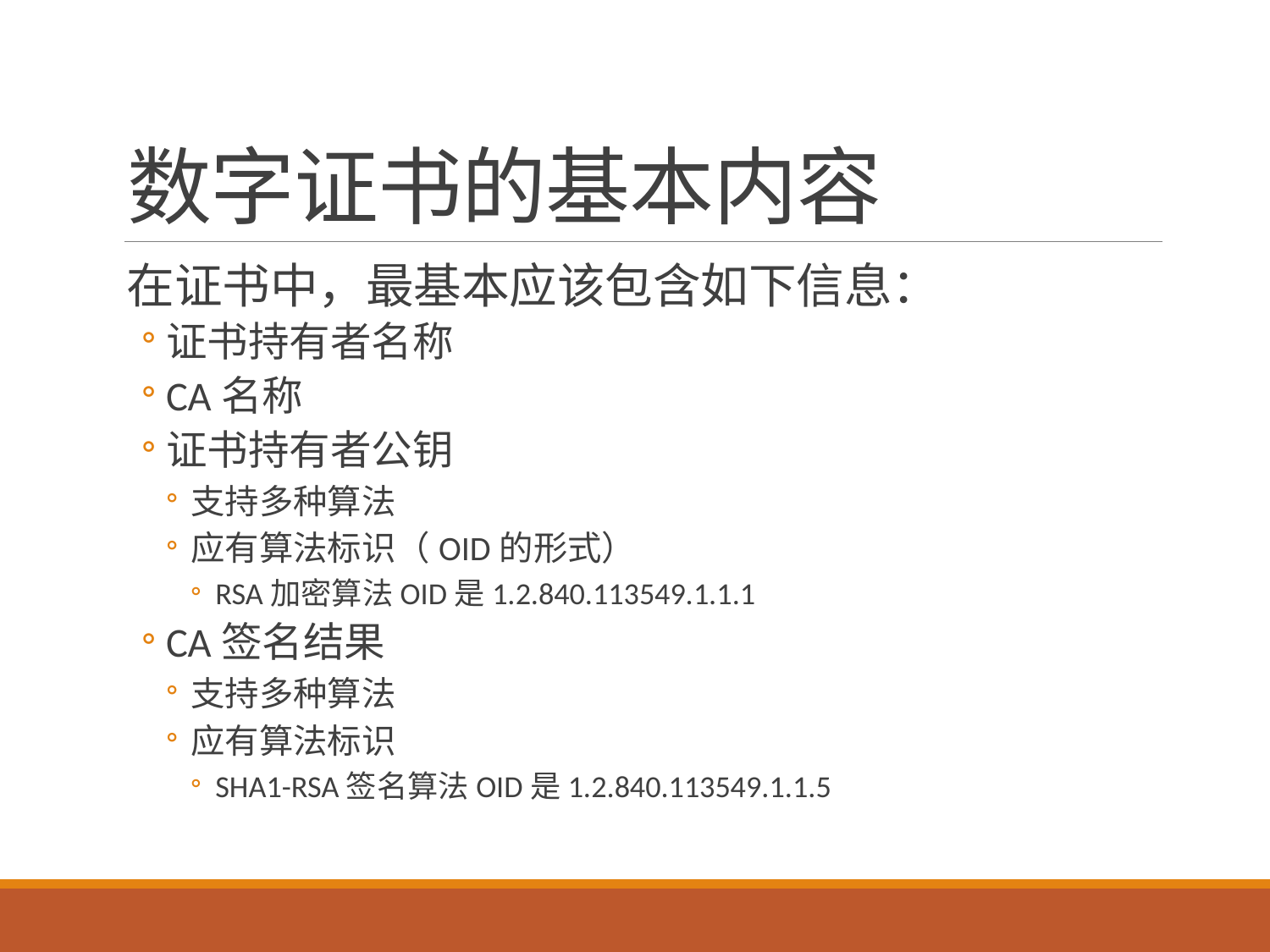

# 数字证书的基本内容
在证书中，最基本应该包含如下信息：
证书持有者名称
CA名称
证书持有者公钥
支持多种算法
应有算法标识（OID的形式）
RSA加密算法OID是1.2.840.113549.1.1.1
CA签名结果
支持多种算法
应有算法标识
SHA1-RSA签名算法OID是1.2.840.113549.1.1.5
2